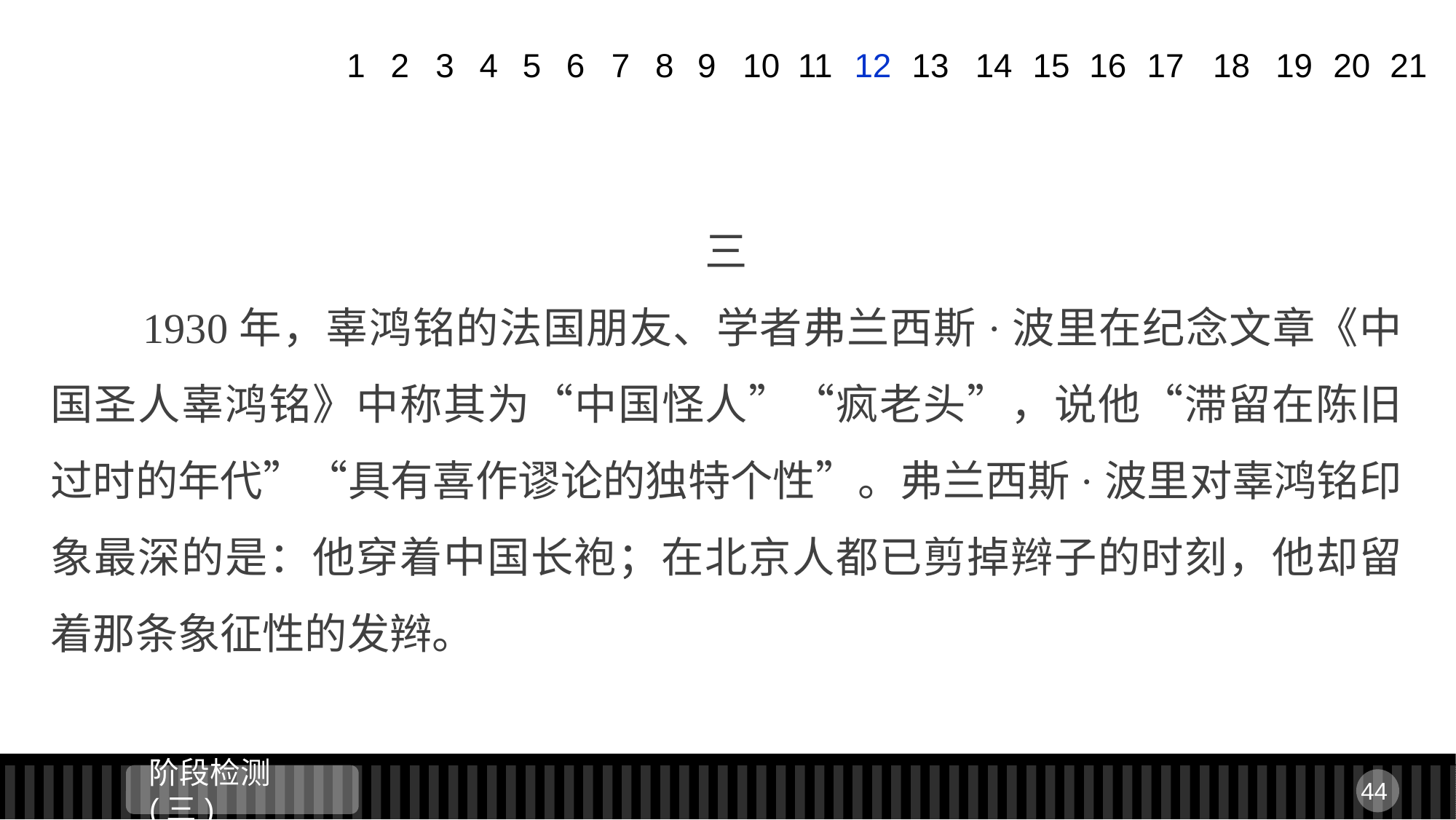

1
2
3
4
5
6
7
8
9
11
12
13
14
15
16
17
18
19
20
21
10
三
        1930年，辜鸿铭的法国朋友、学者弗兰西斯·波里在纪念文章《中国圣人辜鸿铭》中称其为“中国怪人”“疯老头”，说他“滞留在陈旧过时的年代”“具有喜作谬论的独特个性”。弗兰西斯·波里对辜鸿铭印象最深的是：他穿着中国长袍；在北京人都已剪掉辫子的时刻，他却留着那条象征性的发辫。